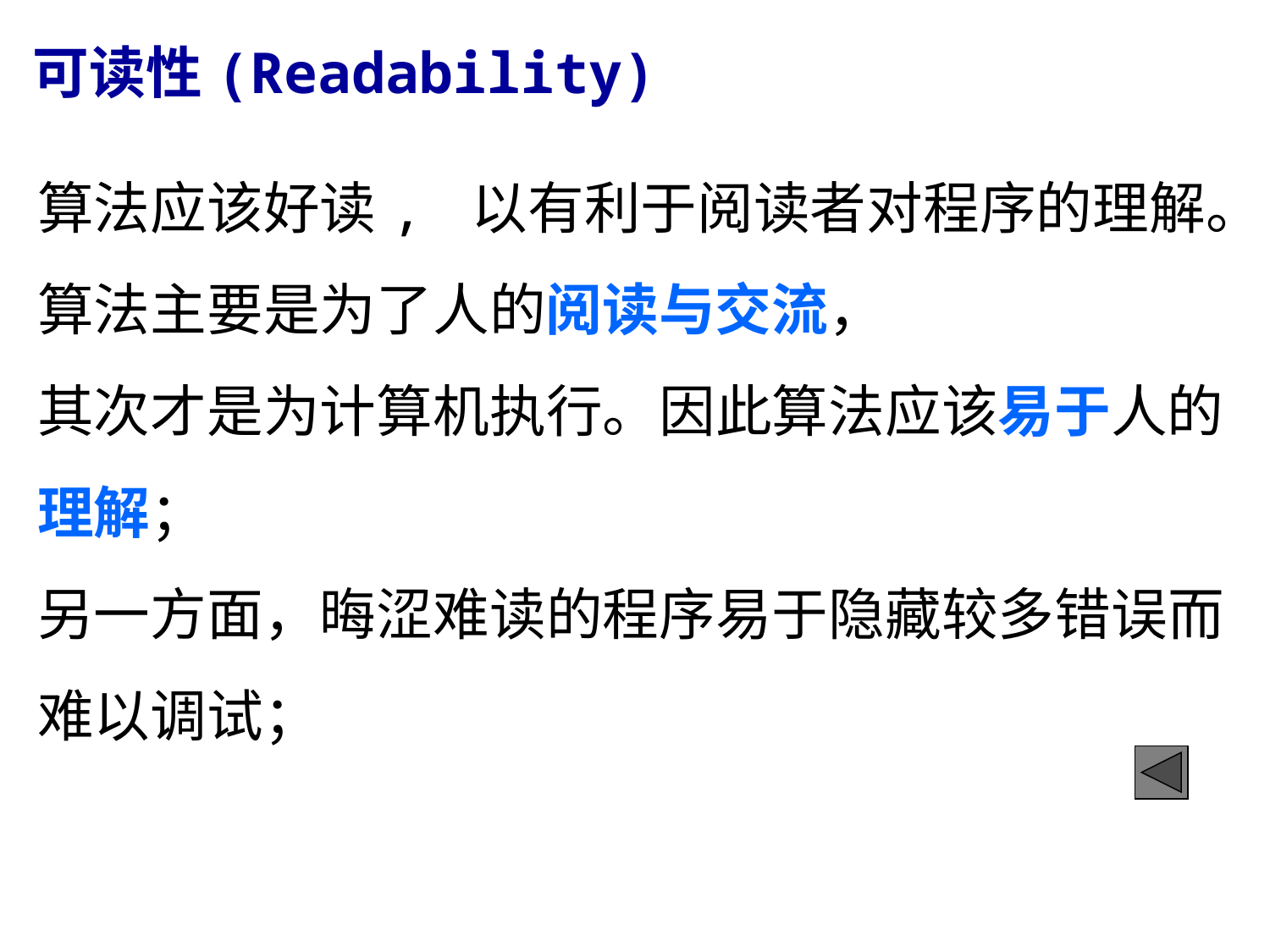

可读性(Readability)
算法应该好读, 以有利于阅读者对程序的理解。
算法主要是为了人的阅读与交流，
其次才是为计算机执行。因此算法应该易于人的理解；
另一方面，晦涩难读的程序易于隐藏较多错误而难以调试；